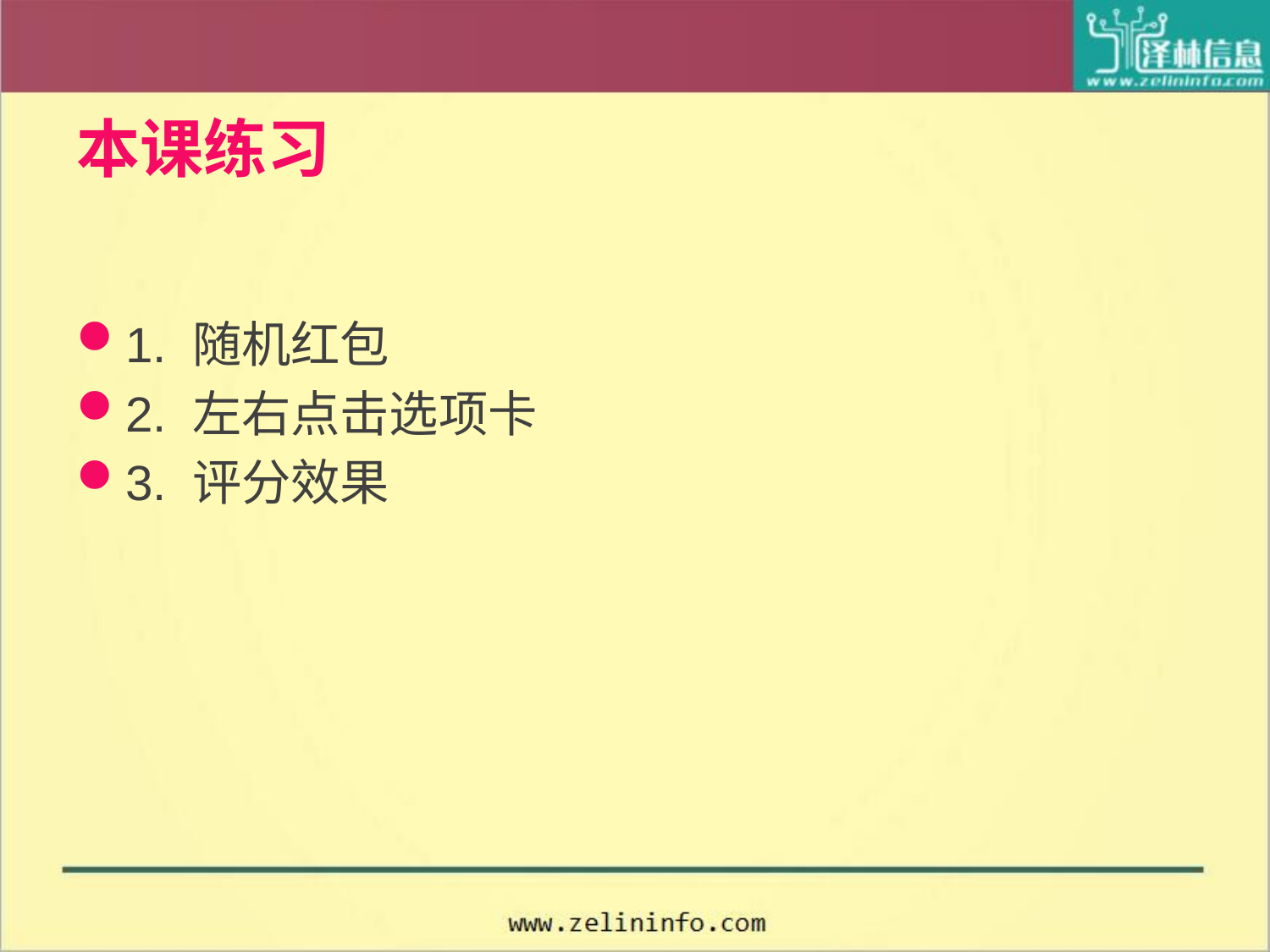

# 本课练习

1. 随机红包
2. 左右点击选项卡
3. 评分效果